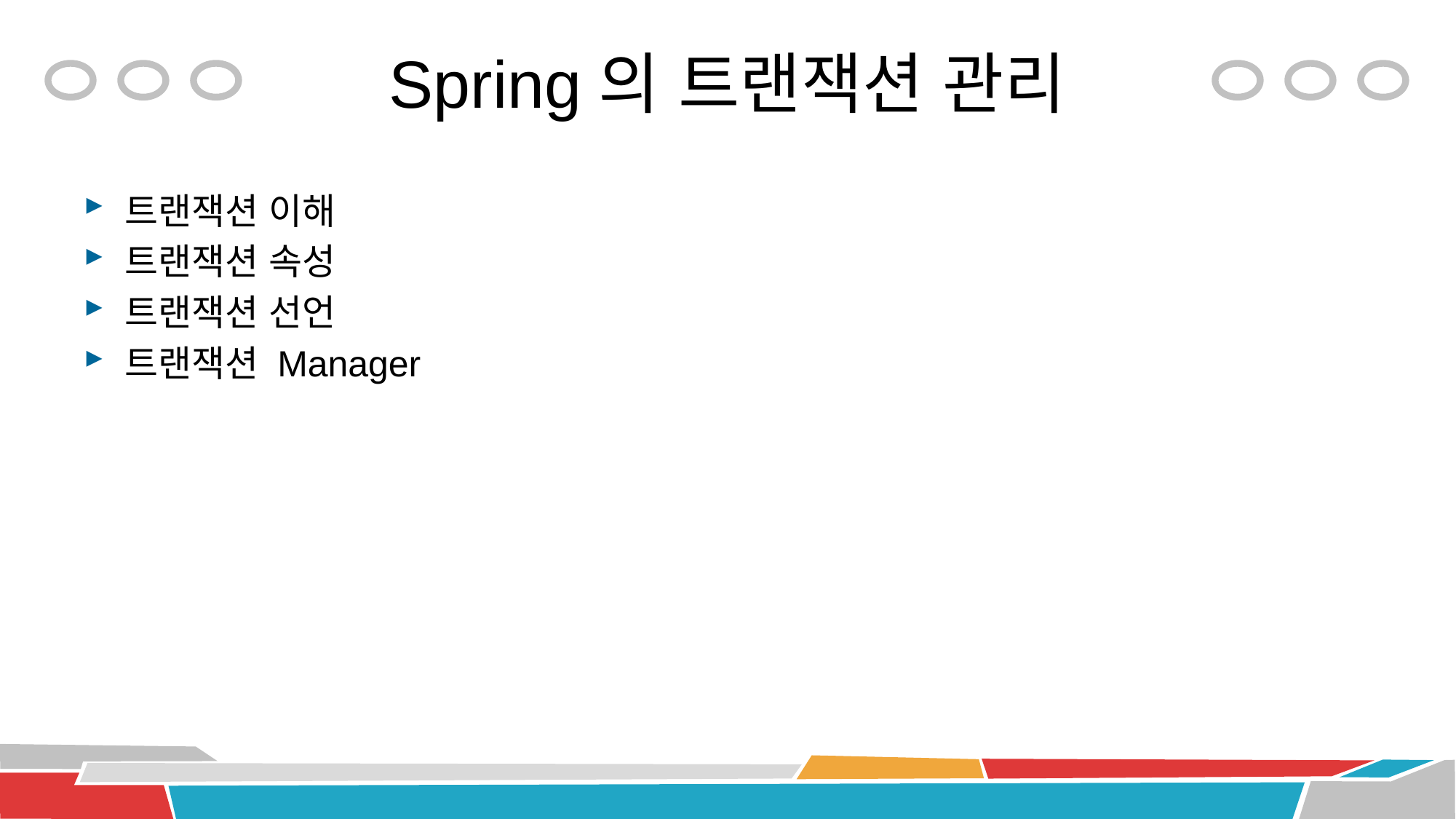

# Spring의 트랜잭션 관리
트랜잭션 이해
트랜잭션 속성
트랜잭션 선언
트랜잭션 Manager